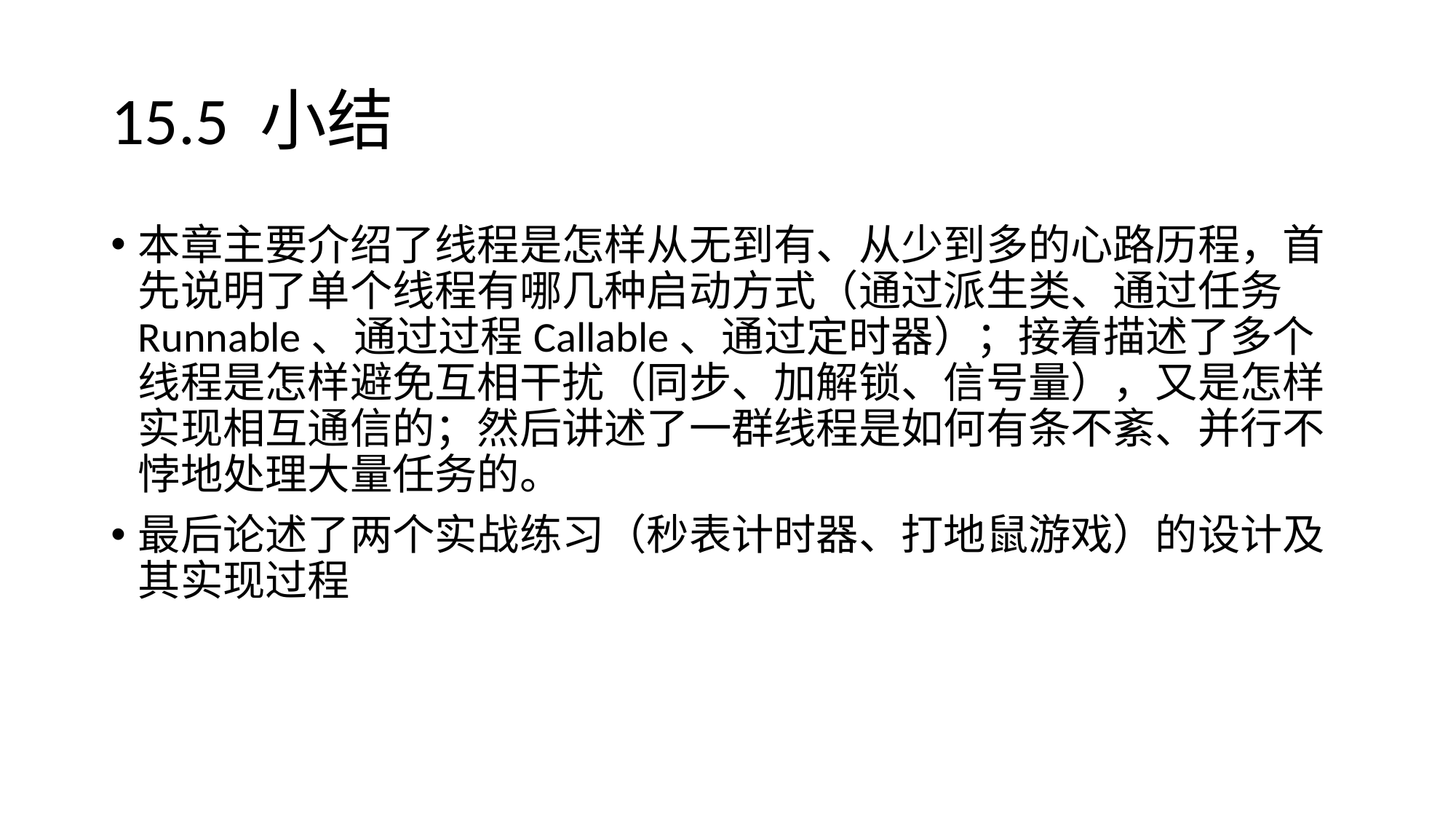

# 15.5 小结
本章主要介绍了线程是怎样从无到有、从少到多的心路历程，首先说明了单个线程有哪几种启动方式（通过派生类、通过任务Runnable、通过过程Callable、通过定时器）；接着描述了多个线程是怎样避免互相干扰（同步、加解锁、信号量），又是怎样实现相互通信的；然后讲述了一群线程是如何有条不紊、并行不悖地处理大量任务的。
最后论述了两个实战练习（秒表计时器、打地鼠游戏）的设计及其实现过程